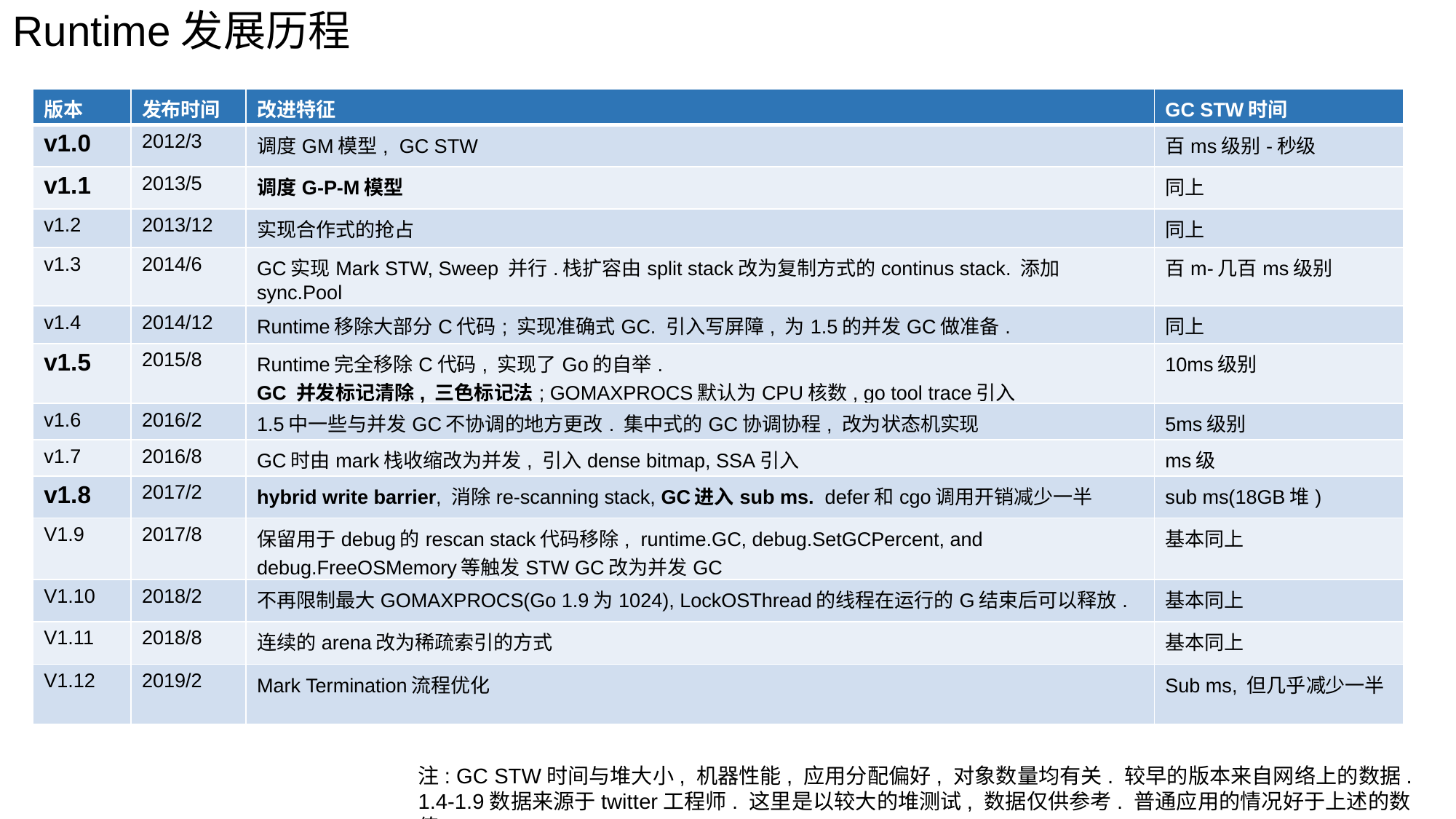

Runtime发展历程
| 版本 | 发布时间 | 改进特征 | GC STW时间 |
| --- | --- | --- | --- |
| v1.0 | 2012/3 | 调度GM模型, GC STW | 百ms级别-秒级 |
| v1.1 | 2013/5 | 调度G-P-M模型 | 同上 |
| v1.2 | 2013/12 | 实现合作式的抢占 | 同上 |
| v1.3 | 2014/6 | GC实现Mark STW, Sweep 并行.栈扩容由split stack改为复制方式的continus stack. 添加sync.Pool | 百m-几百ms级别 |
| v1.4 | 2014/12 | Runtime移除大部分C代码; 实现准确式GC. 引入写屏障, 为1.5的并发GC做准备. | 同上 |
| v1.5 | 2015/8 | Runtime完全移除C代码, 实现了Go的自举. GC 并发标记清除, 三色标记法; GOMAXPROCS默认为CPU核数, go tool trace引入 | 10ms级别 |
| v1.6 | 2016/2 | 1.5中一些与并发GC不协调的地方更改. 集中式的GC协调协程, 改为状态机实现 | 5ms级别 |
| v1.7 | 2016/8 | GC时由mark栈收缩改为并发, 引入dense bitmap, SSA引入 | ms级 |
| v1.8 | 2017/2 | hybrid write barrier, 消除re-scanning stack, GC进入sub ms. defer和cgo调用开销减少一半 | sub ms(18GB堆) |
| V1.9 | 2017/8 | 保留用于debug的rescan stack代码移除, runtime.GC, debug.SetGCPercent, and debug.FreeOSMemory等触发STW GC改为并发GC | 基本同上 |
| V1.10 | 2018/2 | 不再限制最大GOMAXPROCS(Go 1.9为1024), LockOSThread的线程在运行的G结束后可以释放. | 基本同上 |
| V1.11 | 2018/8 | 连续的arena改为稀疏索引的方式 | 基本同上 |
| V1.12 | 2019/2 | Mark Termination流程优化 | Sub ms, 但几乎减少一半 |
注: GC STW时间与堆大小, 机器性能, 应用分配偏好, 对象数量均有关. 较早的版本来自网络上的数据. 1.4-1.9数据来源于twitter工程师. 这里是以较大的堆测试, 数据仅供参考. 普通应用的情况好于上述的数值.